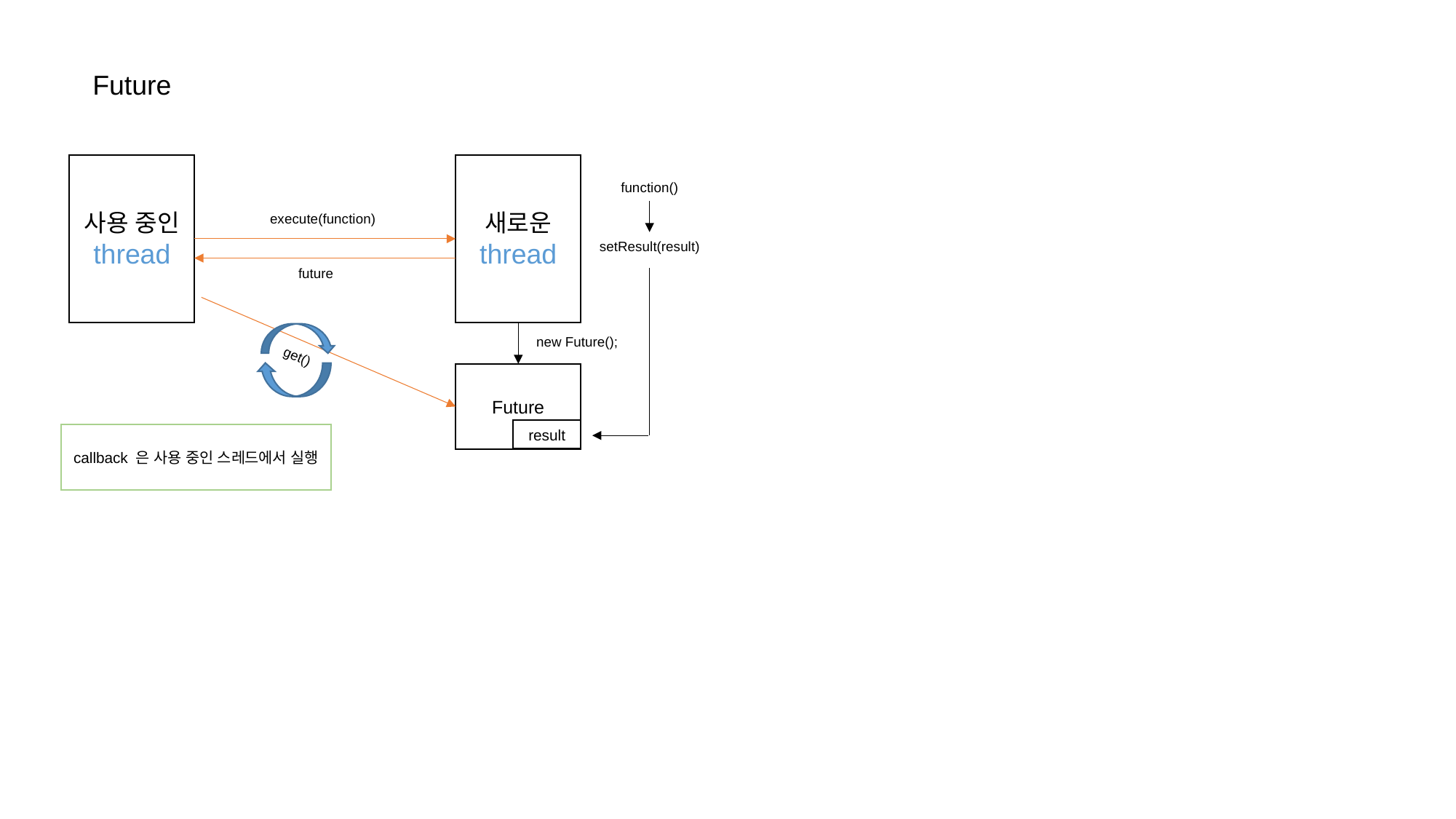

Future
사용 중인
thread
새로운
thread
future

new Future();
get()
Future
result
function()
setResult(result)
callback 은 사용 중인 스레드에서 실행
execute(function)